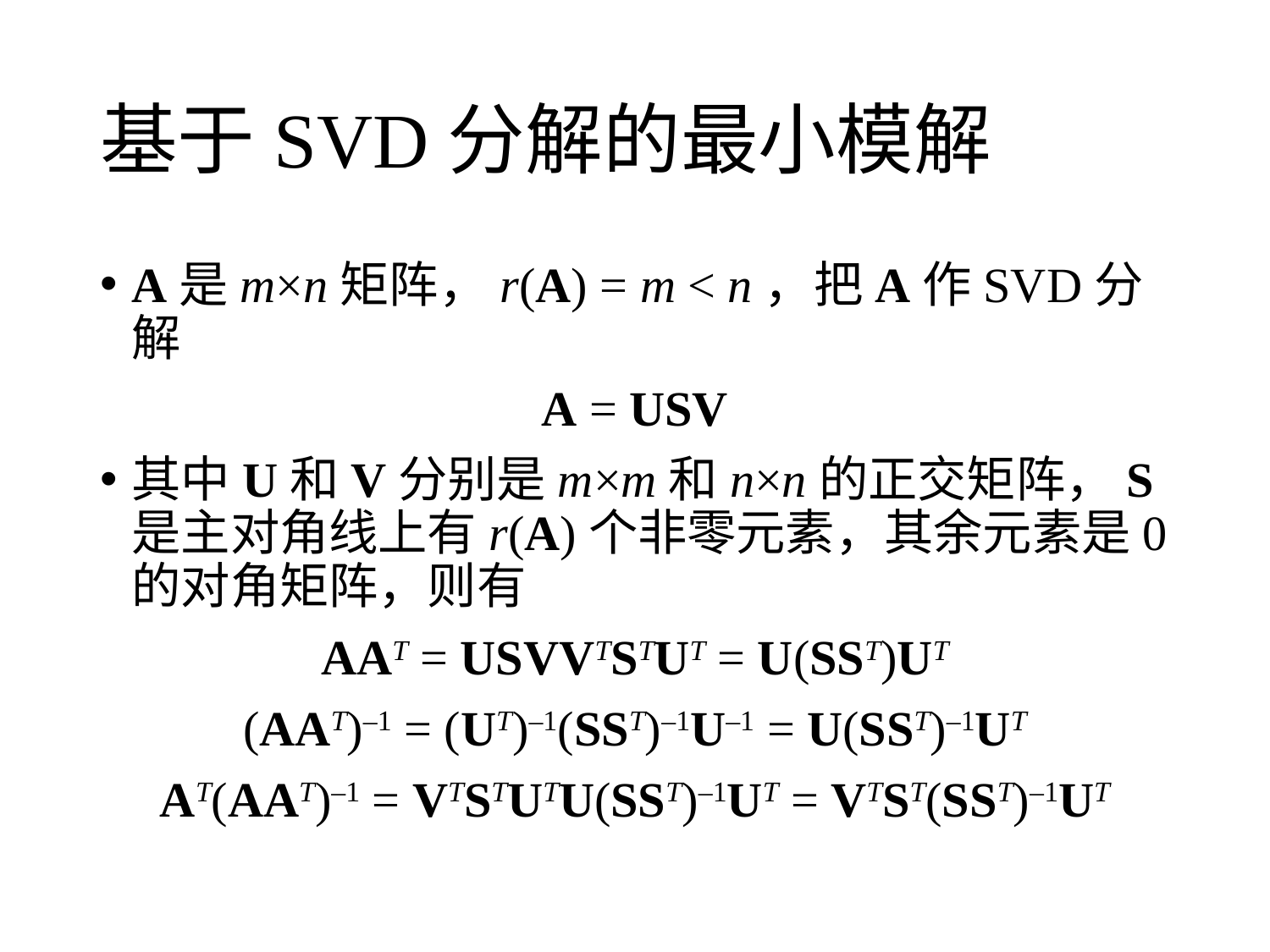

# 基于SVD分解的最小模解
A是m×n矩阵，r(A) = m < n，把A作SVD分解
A = USV
其中U和V分别是m×m和n×n的正交矩阵，S是主对角线上有r(A)个非零元素，其余元素是0的对角矩阵，则有
AAT = USVVTSTUT = U(SST)UT
(AAT)–1 = (UT)–1(SST)–1U–1 = U(SST)–1UT
AT(AAT)–1 = VTSTUTU(SST)–1UT = VTST(SST)–1UT